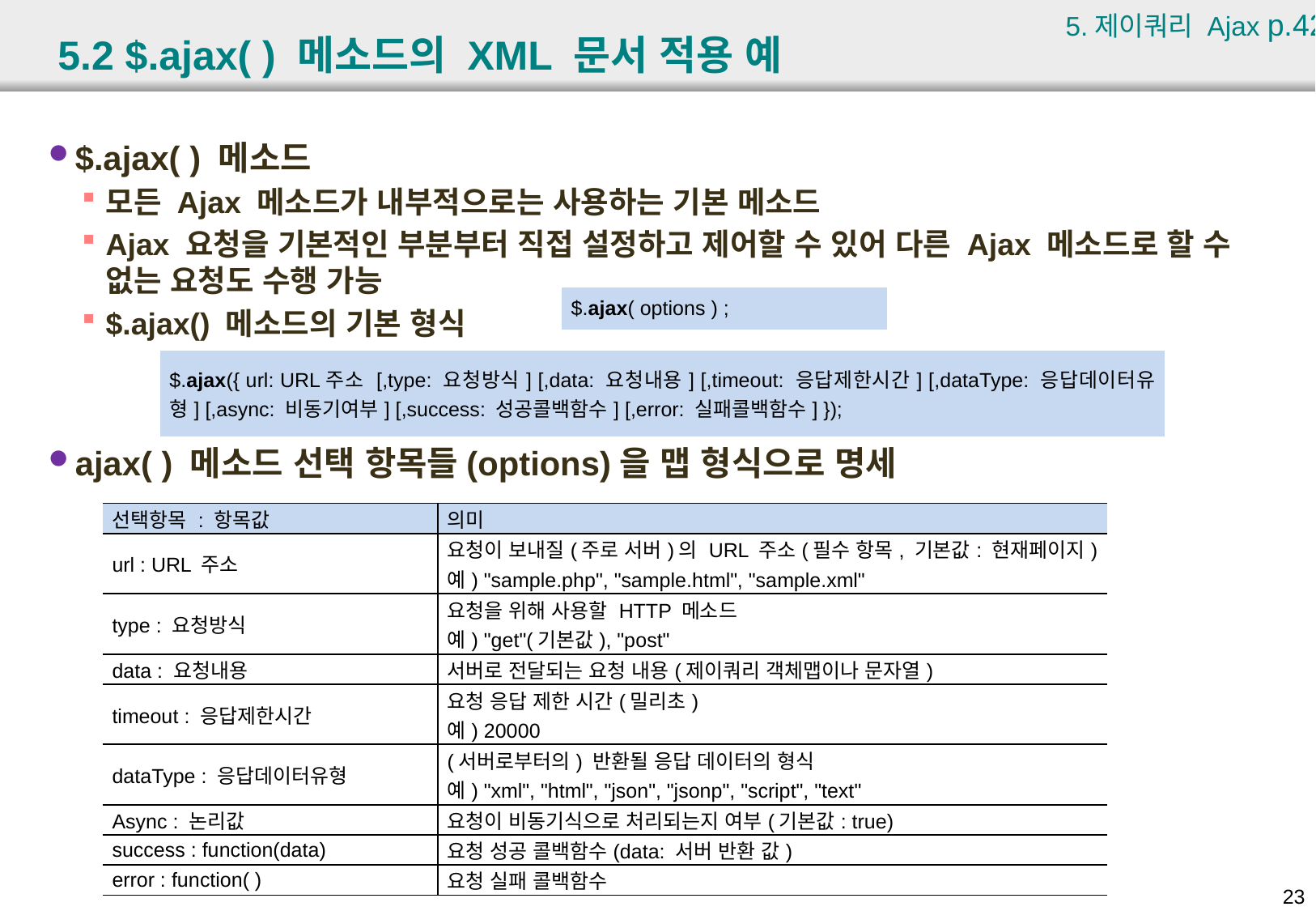

5.제이쿼리 Ajax p.429
# 5.2 $.ajax( ) 메소드의 XML 문서 적용 예
$.ajax( ) 메소드
모든 Ajax 메소드가 내부적으로는 사용하는 기본 메소드
Ajax 요청을 기본적인 부분부터 직접 설정하고 제어할 수 있어 다른 Ajax 메소드로 할 수 없는 요청도 수행 가능
$.ajax() 메소드의 기본 형식

ajax( ) 메소드 선택 항목들(options)을 맵 형식으로 명세

| $.ajax( options ) ; |
| --- |
| $.ajax({ url: URL주소 [,type: 요청방식] [,data: 요청내용] [,timeout: 응답제한시간] [,dataType: 응답데이터유형] [,async: 비동기여부] [,success: 성공콜백함수] [,error: 실패콜백함수] }); |
| --- |
| 선택항목 : 항목값 | 의미 |
| --- | --- |
| url : URL 주소 | 요청이 보내질(주로 서버)의 URL 주소(필수 항목, 기본값: 현재페이지) 예) "sample.php", "sample.html", "sample.xml" |
| type : 요청방식 | 요청을 위해 사용할 HTTP 메소드 예) "get"(기본값), "post" |
| data : 요청내용 | 서버로 전달되는 요청 내용(제이쿼리 객체맵이나 문자열) |
| timeout : 응답제한시간 | 요청 응답 제한 시간(밀리초) 예) 20000 |
| dataType : 응답데이터유형 | (서버로부터의) 반환될 응답 데이터의 형식 예) "xml", "html", "json", "jsonp", "script", "text" |
| Async : 논리값 | 요청이 비동기식으로 처리되는지 여부(기본값: true) |
| success : function(data) | 요청 성공 콜백함수(data: 서버 반환 값) |
| error : function( ) | 요청 실패 콜백함수 |